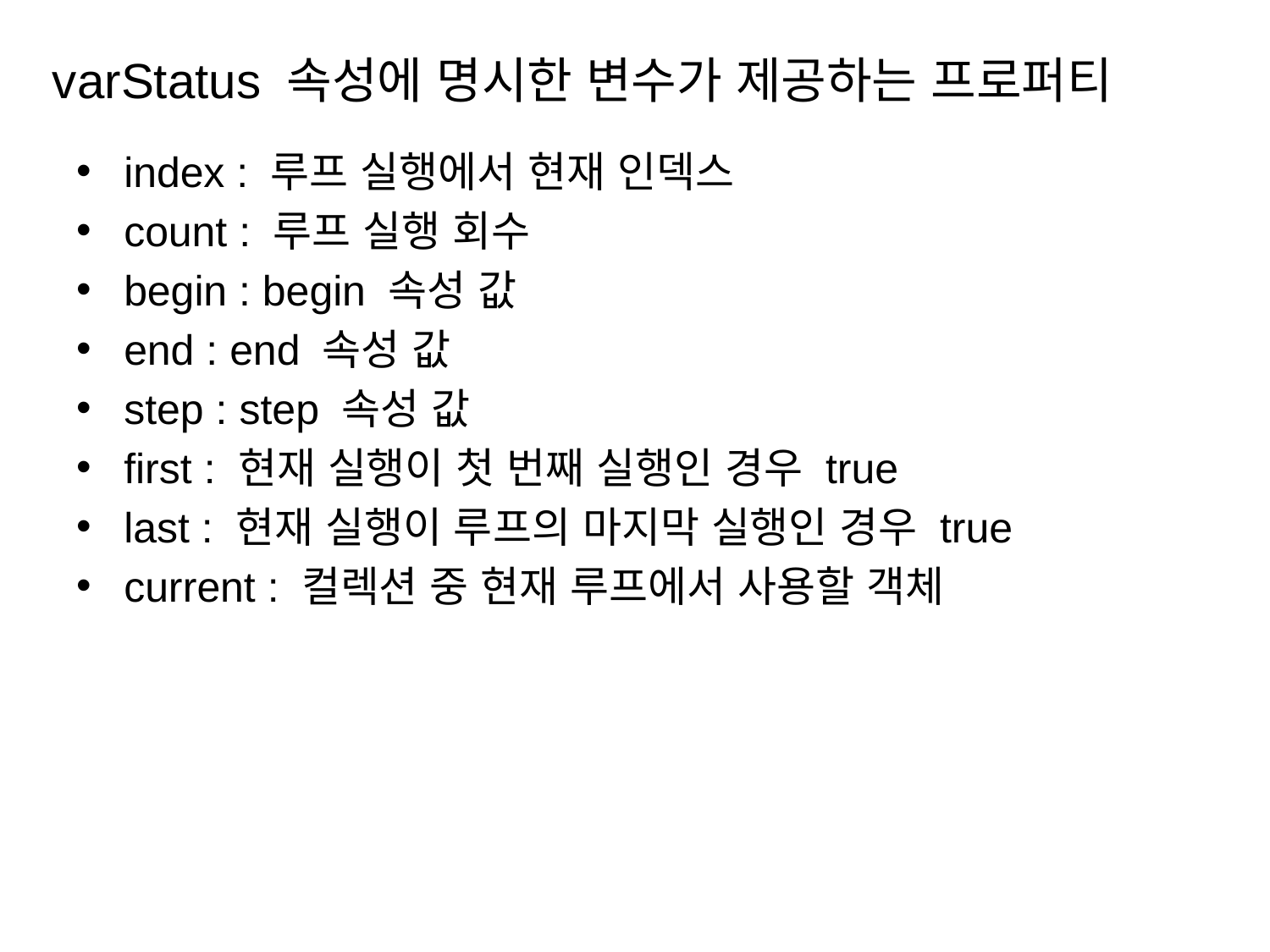

# varStatus 속성에 명시한 변수가 제공하는 프로퍼티
index : 루프 실행에서 현재 인덱스
count : 루프 실행 회수
begin : begin 속성 값
end : end 속성 값
step : step 속성 값
first : 현재 실행이 첫 번째 실행인 경우 true
last : 현재 실행이 루프의 마지막 실행인 경우 true
current : 컬렉션 중 현재 루프에서 사용할 객체